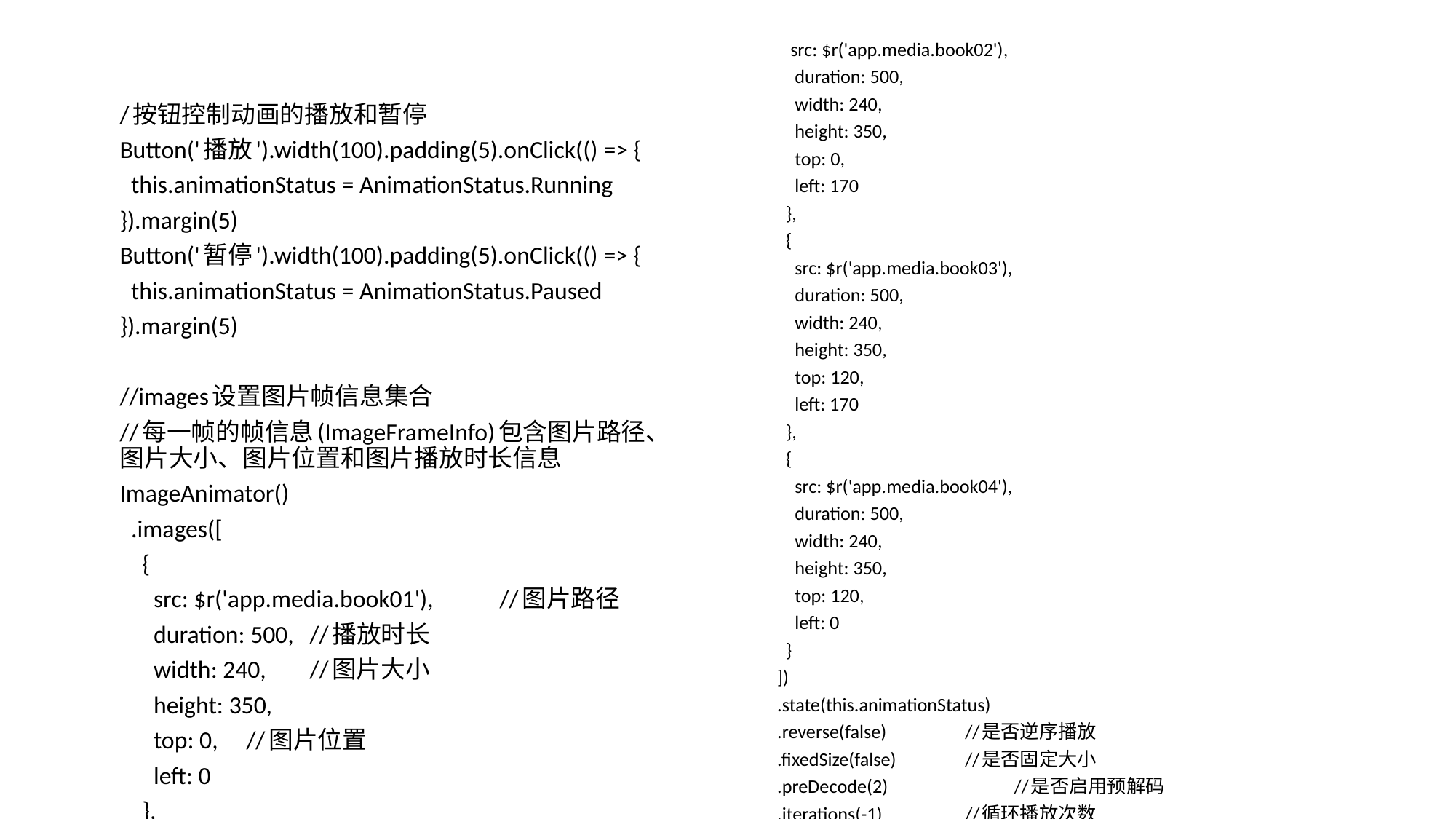

src: $r('app.media.book02'),
      duration: 500,
      width: 240,
      height: 350,
      top: 0,
      left: 170
    },
    {
      src: $r('app.media.book03'),
      duration: 500,
      width: 240,
      height: 350,
      top: 120,
      left: 170
    },
    {
      src: $r('app.media.book04'),
      duration: 500,
      width: 240,
      height: 350,
      top: 120,
      left: 0
    }
  ])
  .state(this.animationStatus)
  .reverse(false) 		//是否逆序播放
  .fixedSize(false) 		//是否固定大小
  .preDecode(2) 			//是否启用预解码
  .iterations(-1) 		//循环播放次数
  .width(240)
  .height(350)
  .margin({ top: 100 })
/按钮控制动画的播放和暂停
Button('播放').width(100).padding(5).onClick(() => {
  this.animationStatus = AnimationStatus.Running
}).margin(5)
Button('暂停').width(100).padding(5).onClick(() => {
  this.animationStatus = AnimationStatus.Paused
}).margin(5)

//images设置图片帧信息集合
//每一帧的帧信息(ImageFrameInfo)包含图片路径、图片大小、图片位置和图片播放时长信息
ImageAnimator()
  .images([
    {
      src: $r('app.media.book01'), 	//图片路径
      duration: 500, 			//播放时长
      width: 240, 			//图片大小
      height: 350,
      top: 0, 				//图片位置
      left: 0
    },
    {